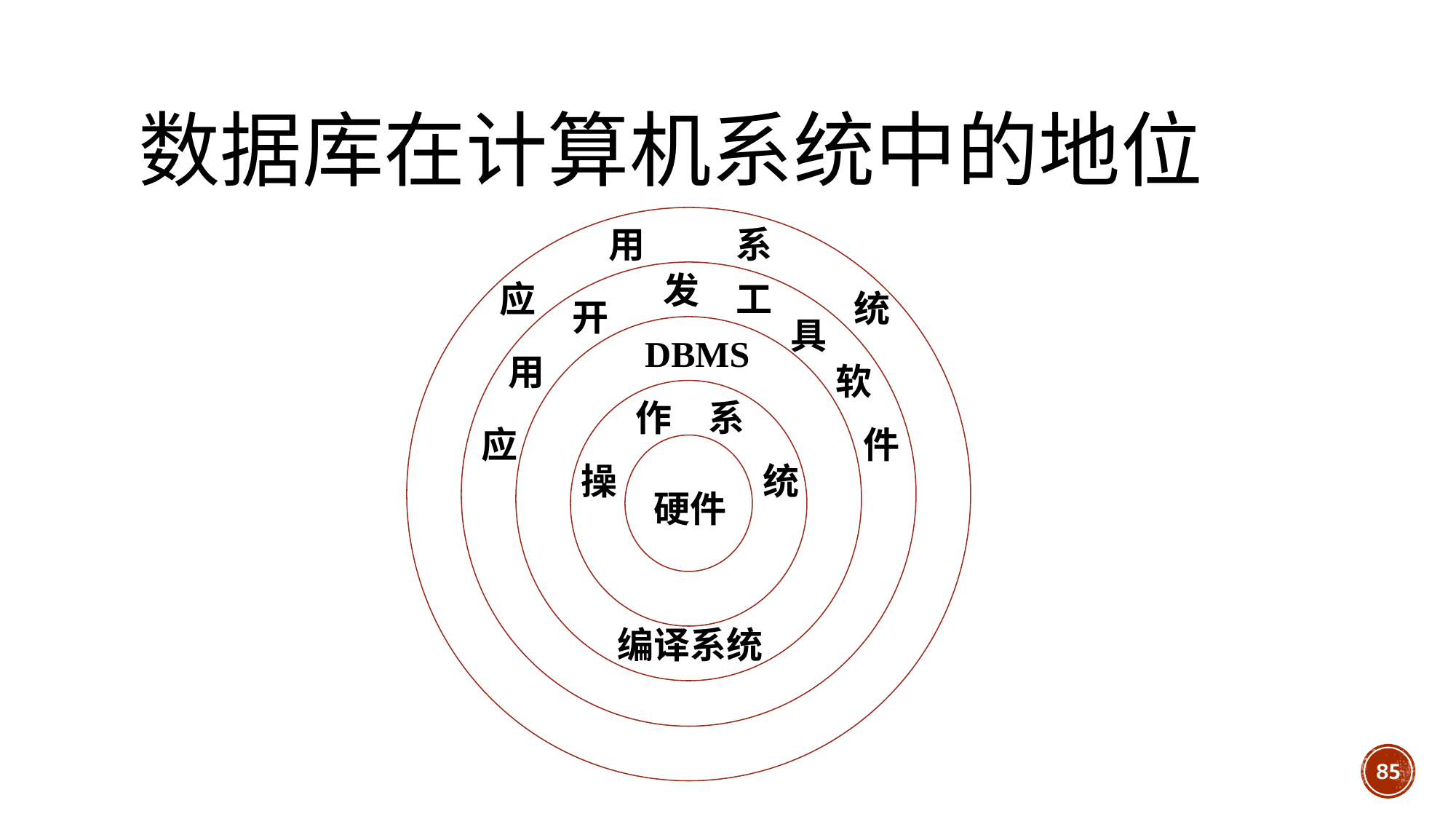

# 数据库在计算机系统中的地位

用
系

发
应
工
统
开
具

DBMS
用
软

作
系
应
件

操
统
硬件
编译系统
85